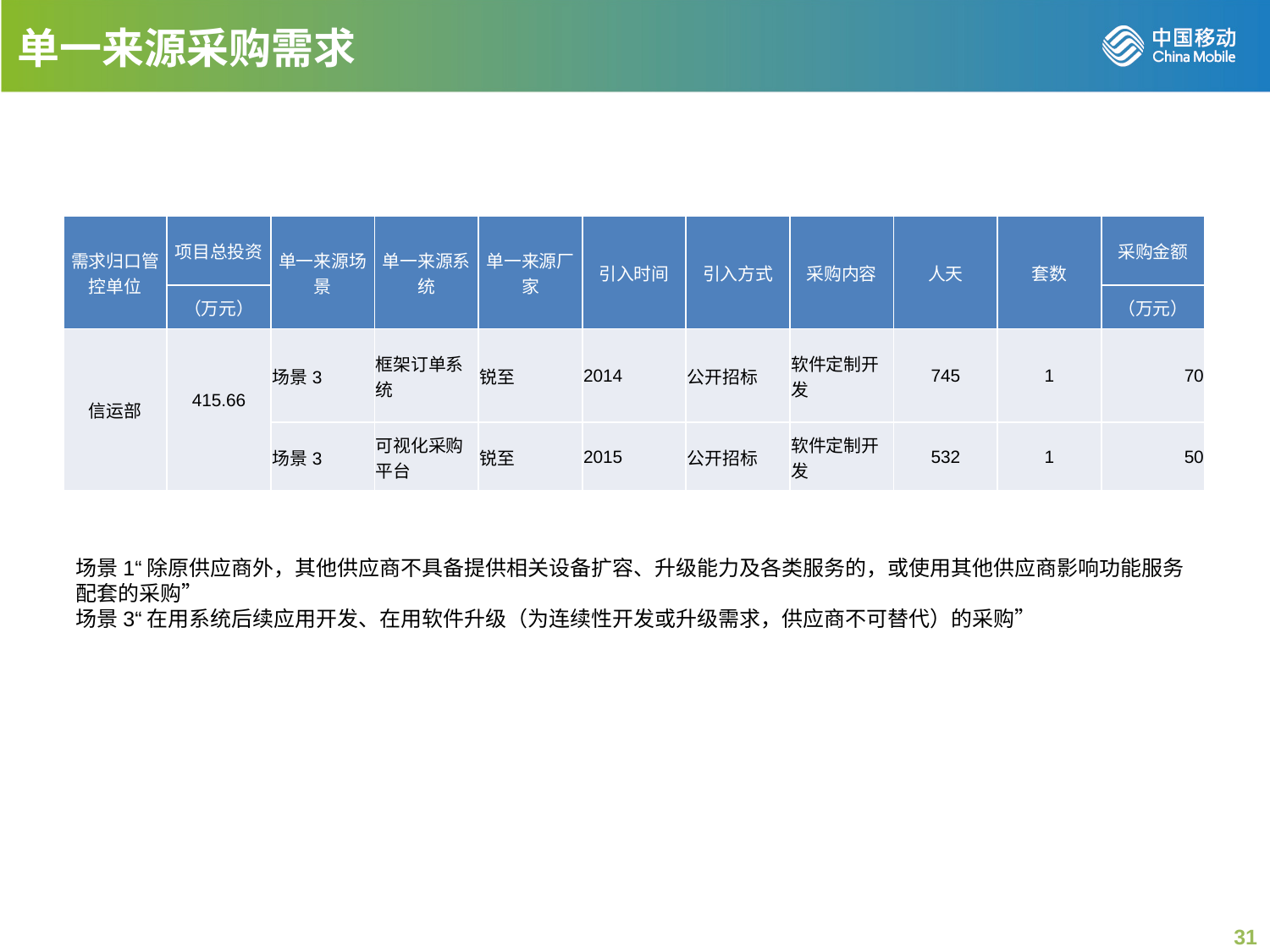

单一来源采购需求
| 需求归口管控单位 | 项目总投资 | 单一来源场景 | 单一来源系统 | 单一来源厂家 | 引入时间 | 引入方式 | 采购内容 | 人天 | 套数 | 采购金额 |
| --- | --- | --- | --- | --- | --- | --- | --- | --- | --- | --- |
|  | （万元） |  |  |  |  |  |  |  |  | （万元） |
| 信运部 | 415.66 | 场景3 | 框架订单系统 | 锐至 | 2014 | 公开招标 | 软件定制开发 | 745 | 1 | 70 |
|  |  | 场景3 | 可视化采购平台 | 锐至 | 2015 | 公开招标 | 软件定制开发 | 532 | 1 | 50 |
场景1“除原供应商外，其他供应商不具备提供相关设备扩容、升级能力及各类服务的，或使用其他供应商影响功能服务配套的采购”
场景3“在用系统后续应用开发、在用软件升级（为连续性开发或升级需求，供应商不可替代）的采购”